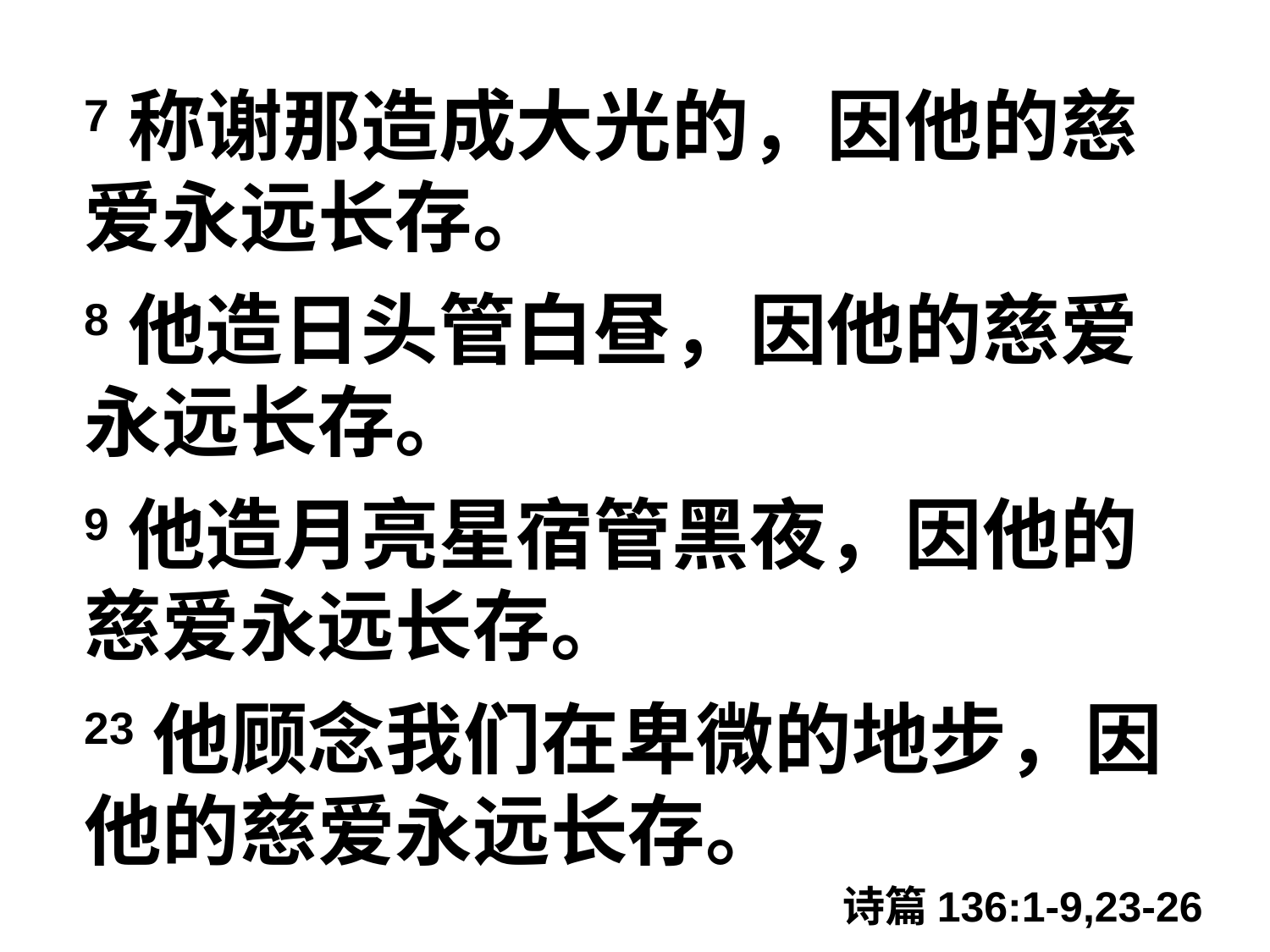

7称谢那造成大光的，因他的慈爱永远长存。
8他造日头管白昼，因他的慈爱永远长存。
9他造月亮星宿管黑夜，因他的慈爱永远长存。
23他顾念我们在卑微的地步，因他的慈爱永远长存。
诗篇136:1-9,23-26